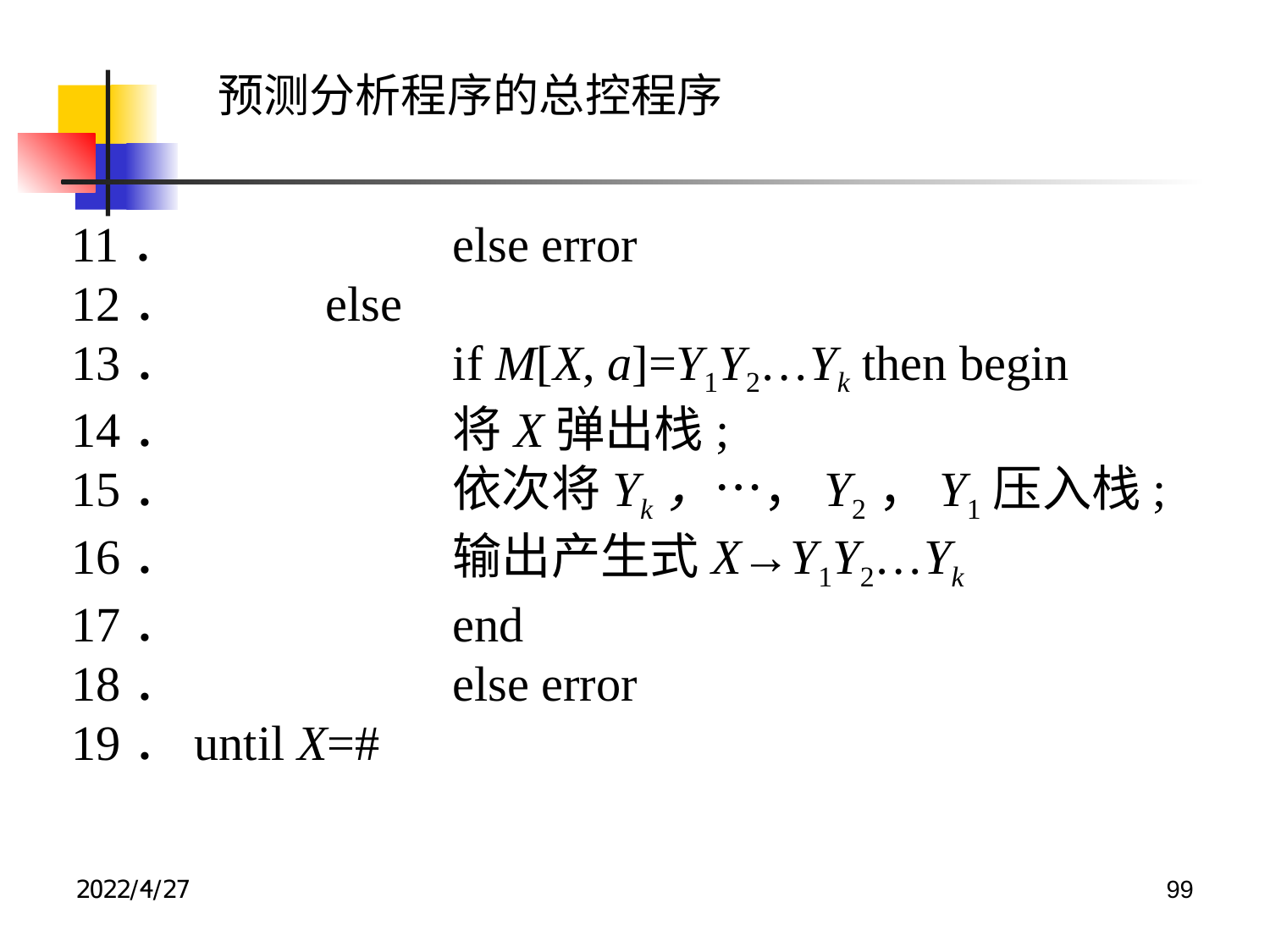

预测分析程序的总控程序
11．			else error
12．		else
13．			if M[X, a]=Y1Y2…Yk then begin
14．		    	将X弹出栈;
15．			依次将Yk，…，Y2，Y1压入栈;
16．			输出产生式X→Y1Y2…Yk
17．			end
18．			else error
19．until X=#
2022/4/27
99